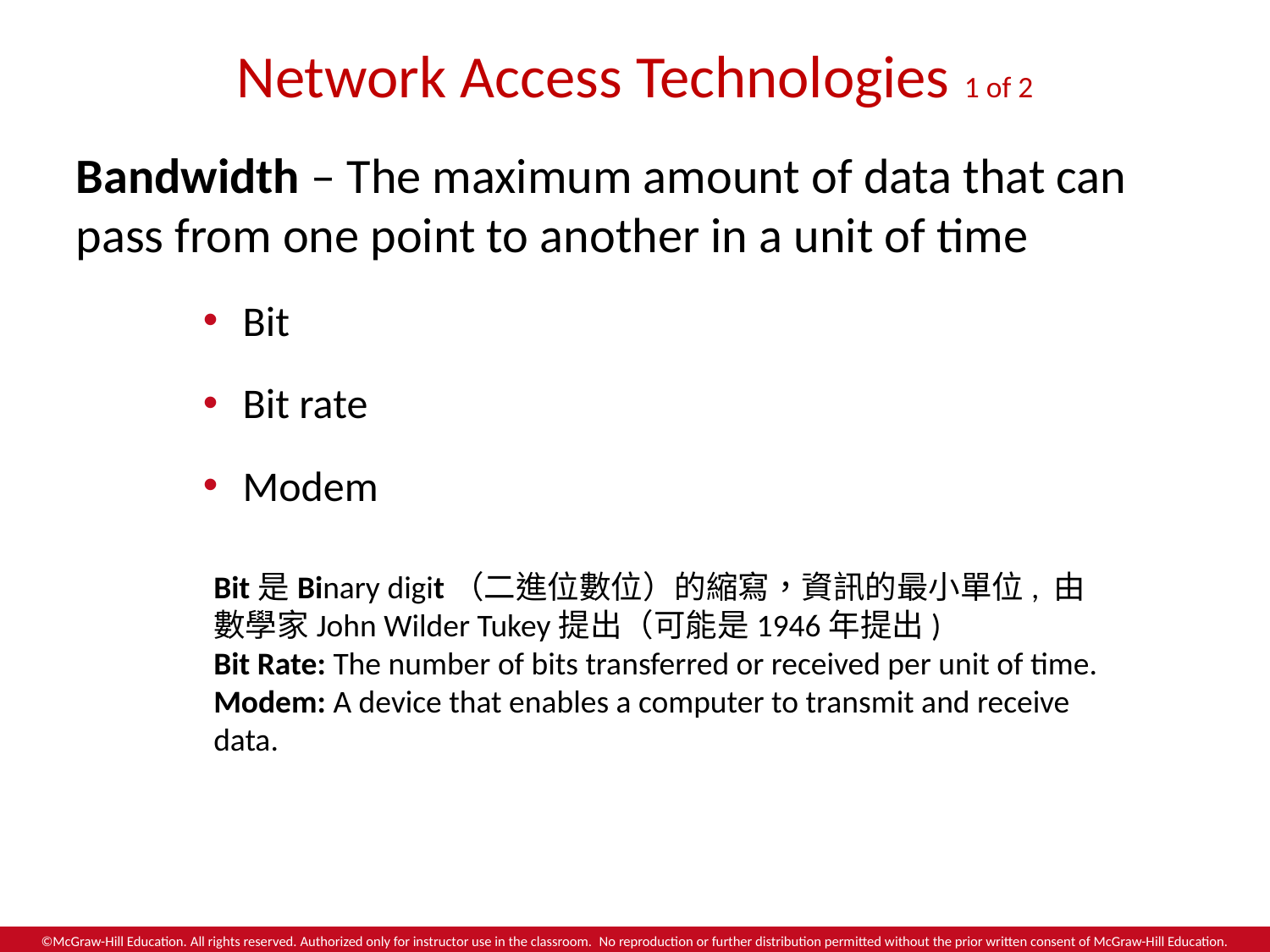

# Network Access Technologies 1 of 2
Bandwidth – The maximum amount of data that can pass from one point to another in a unit of time
Bit
Bit rate
Modem
Bit是Binary digit（二進位數位）的縮寫，資訊的最小單位, 由數學家John Wilder Tukey提出（可能是1946年提出)
Bit Rate: The number of bits transferred or received per unit of time.
Modem: A device that enables a computer to transmit and receive data.